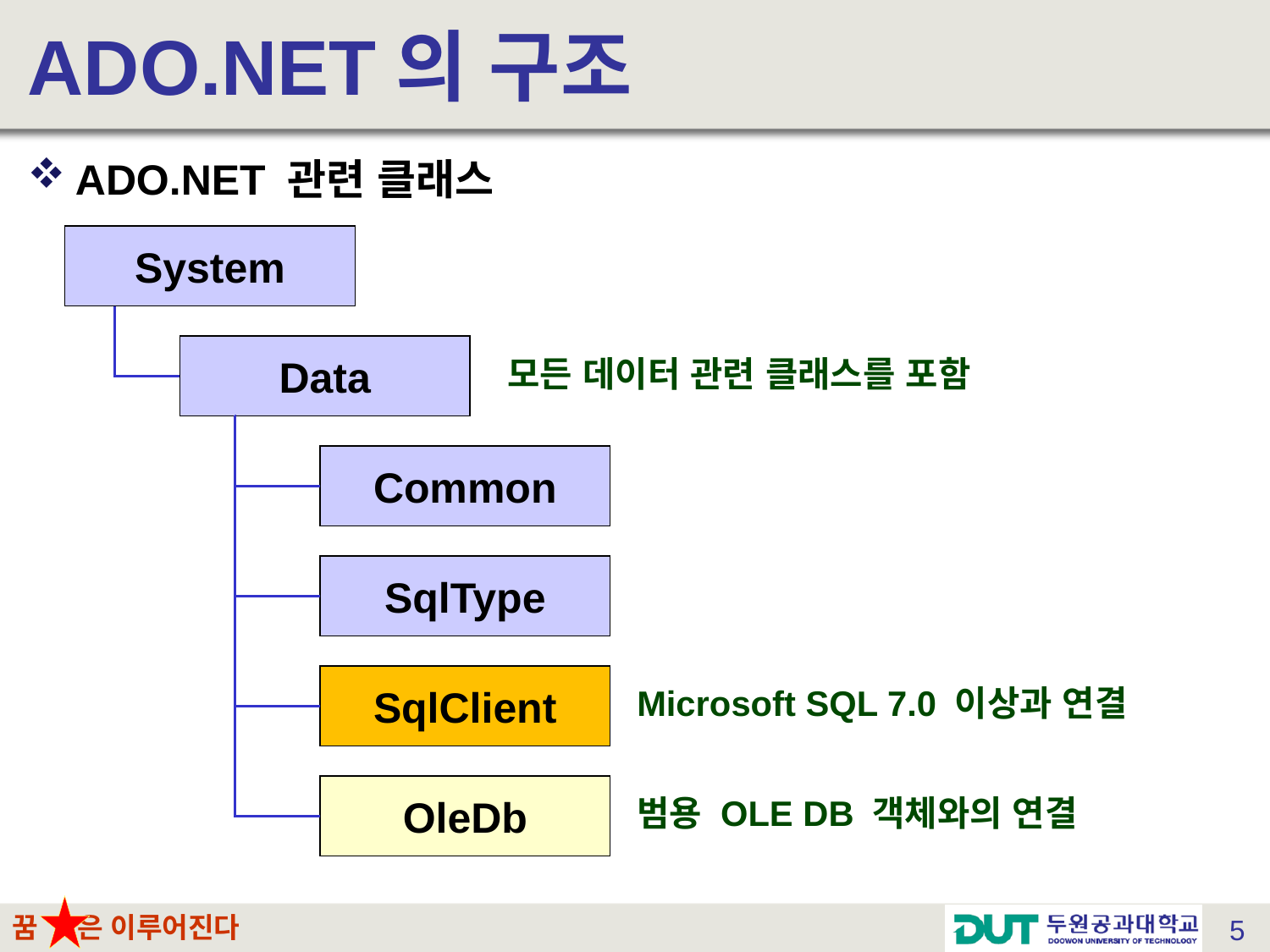

# ADO.NET의 구조
ADO.NET 관련 클래스
System
Data
모든 데이터 관련 클래스를 포함
Common
SqlType
SqlClient
Microsoft SQL 7.0 이상과 연결
범용 OLE DB 객체와의 연결
OleDb